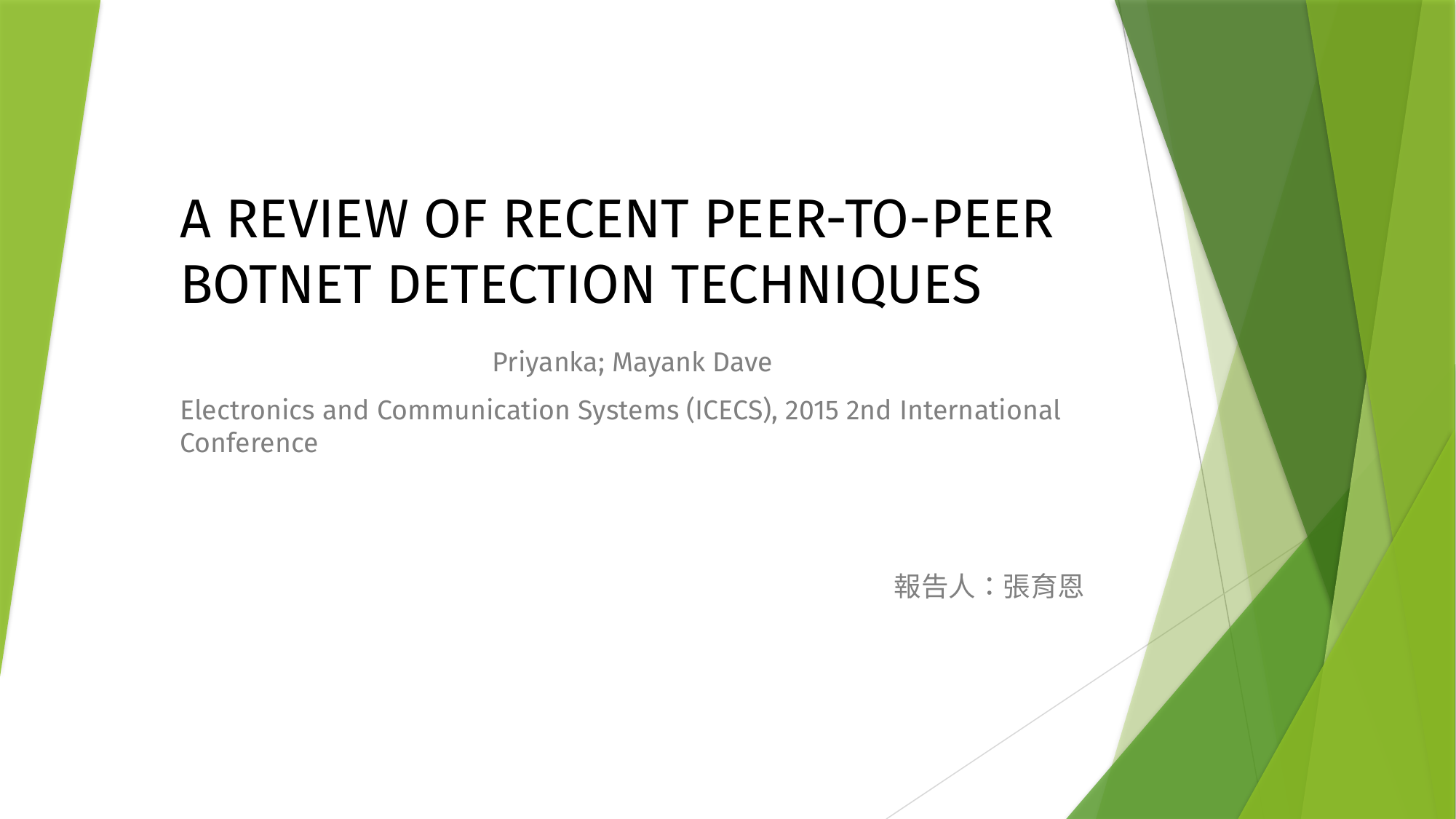

# A REVIEW OF RECENT PEER-TO-PEER BOTNET DETECTION TECHNIQUES
Priyanka; Mayank Dave
Electronics and Communication Systems (ICECS), 2015 2nd International Conference

報告人：張育恩